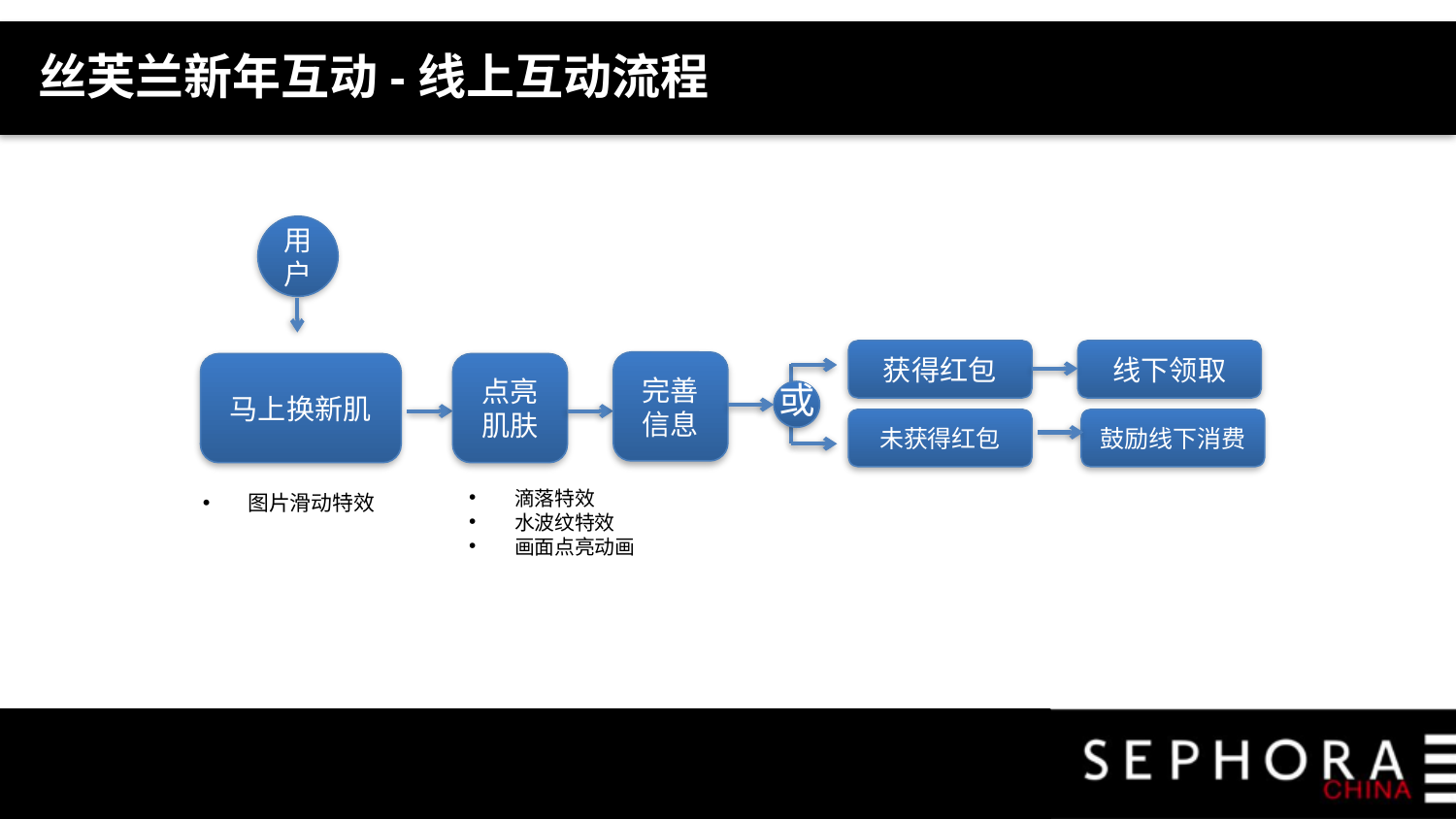

丝芙兰新年互动-线上互动流程
用户
获得红包
线下领取
完善信息
马上换新肌
点亮肌肤
或

未获得红包
鼓励线下消费
滴落特效
水波纹特效
画面点亮动画
图片滑动特效